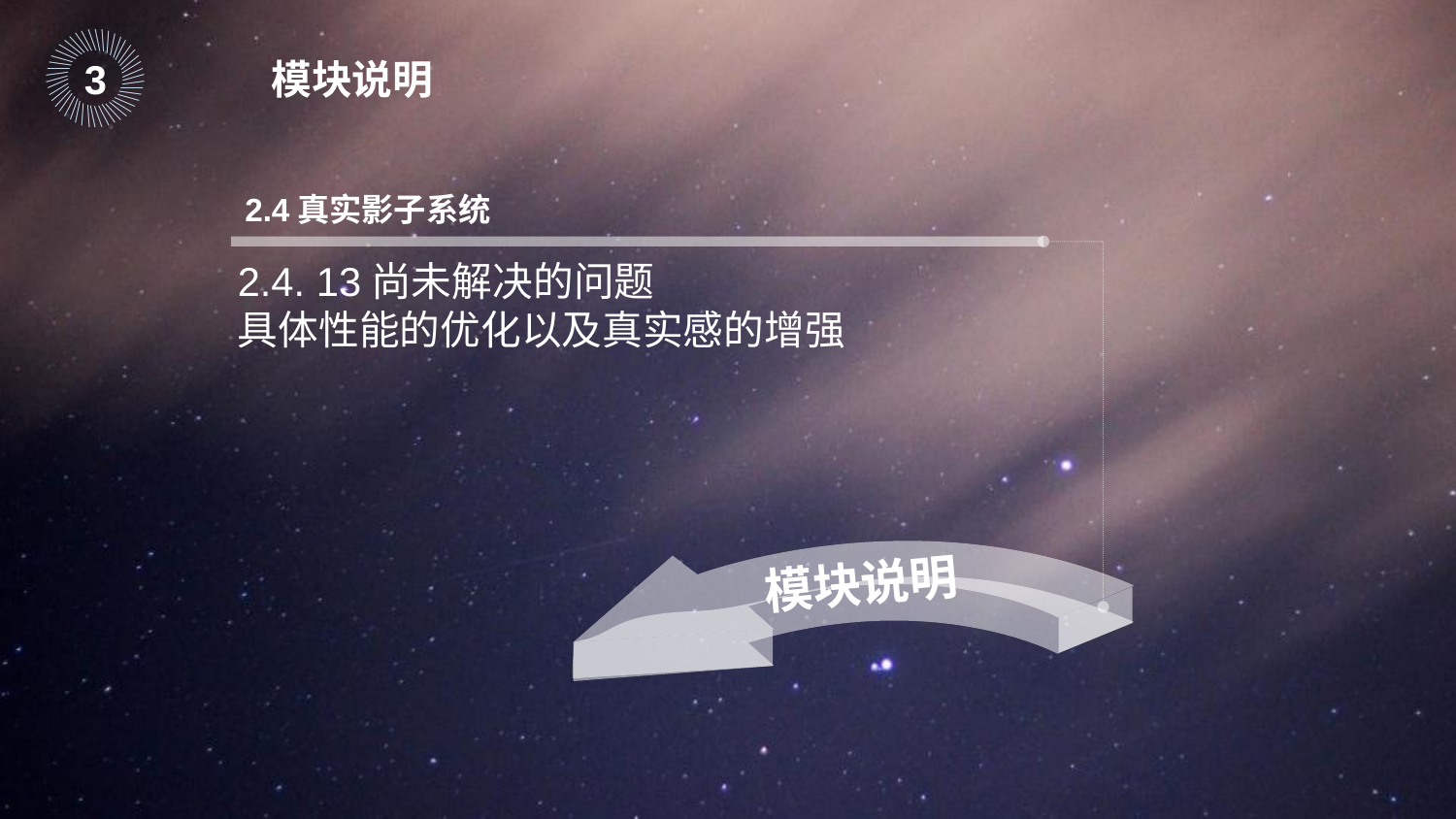

｜
｜
｜
｜
｜
｜
｜
｜
｜
｜
｜
｜
｜
｜
｜
｜
｜
｜
｜
｜
｜
｜
｜
｜
｜
｜
｜
｜
｜
｜
｜
｜
｜
｜
｜
｜
｜
｜
｜
｜
｜
｜
｜
｜
｜
｜
3
模块说明
2.4真实影子系统

2.4. 13尚未解决的问题
具体性能的优化以及真实感的增强

模块说明